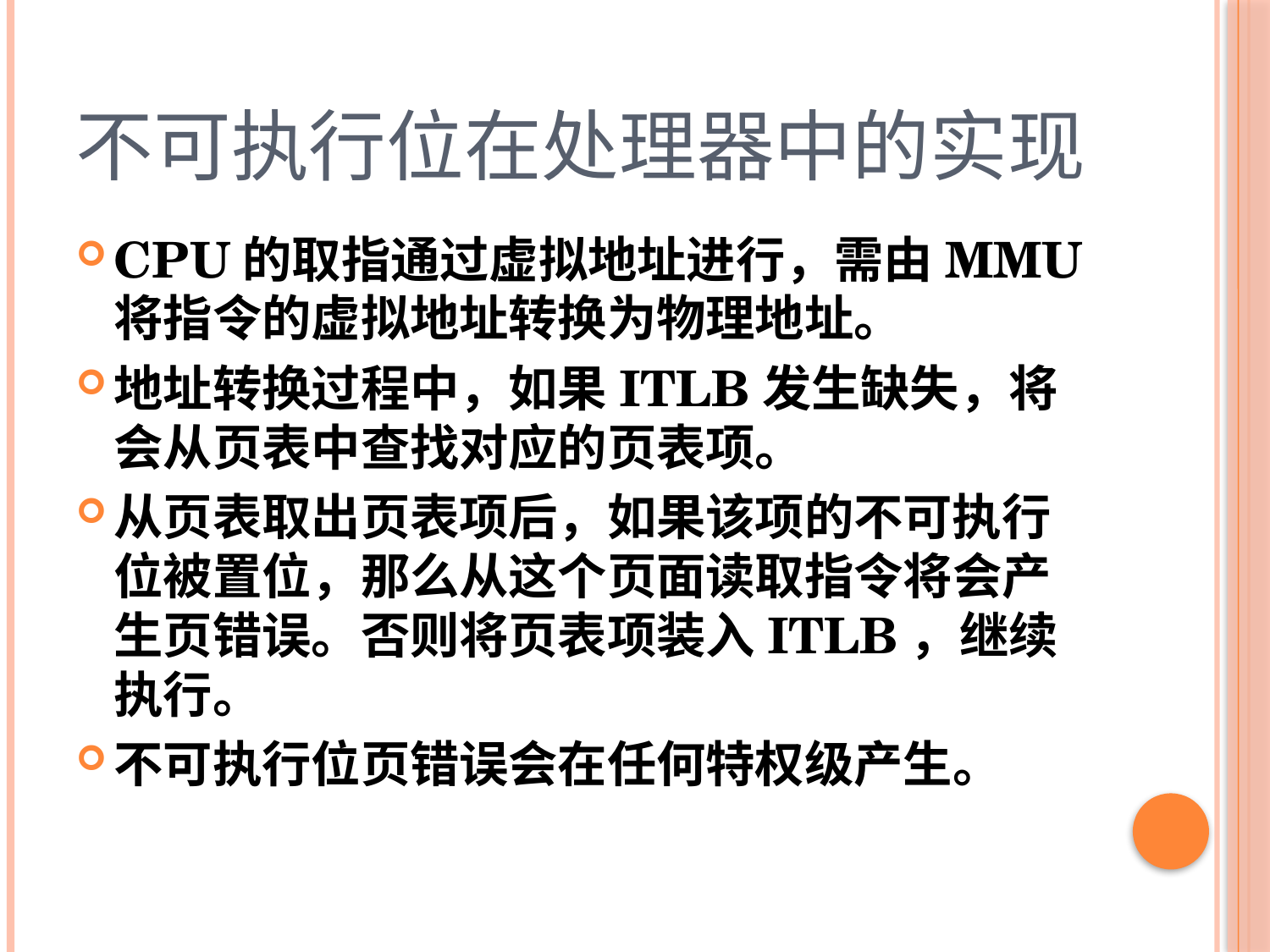

# 不可执行位在处理器中的实现
CPU的取指通过虚拟地址进行，需由MMU将指令的虚拟地址转换为物理地址。
地址转换过程中，如果ITLB发生缺失，将会从页表中查找对应的页表项。
从页表取出页表项后，如果该项的不可执行位被置位，那么从这个页面读取指令将会产生页错误。否则将页表项装入ITLB，继续执行。
不可执行位页错误会在任何特权级产生。